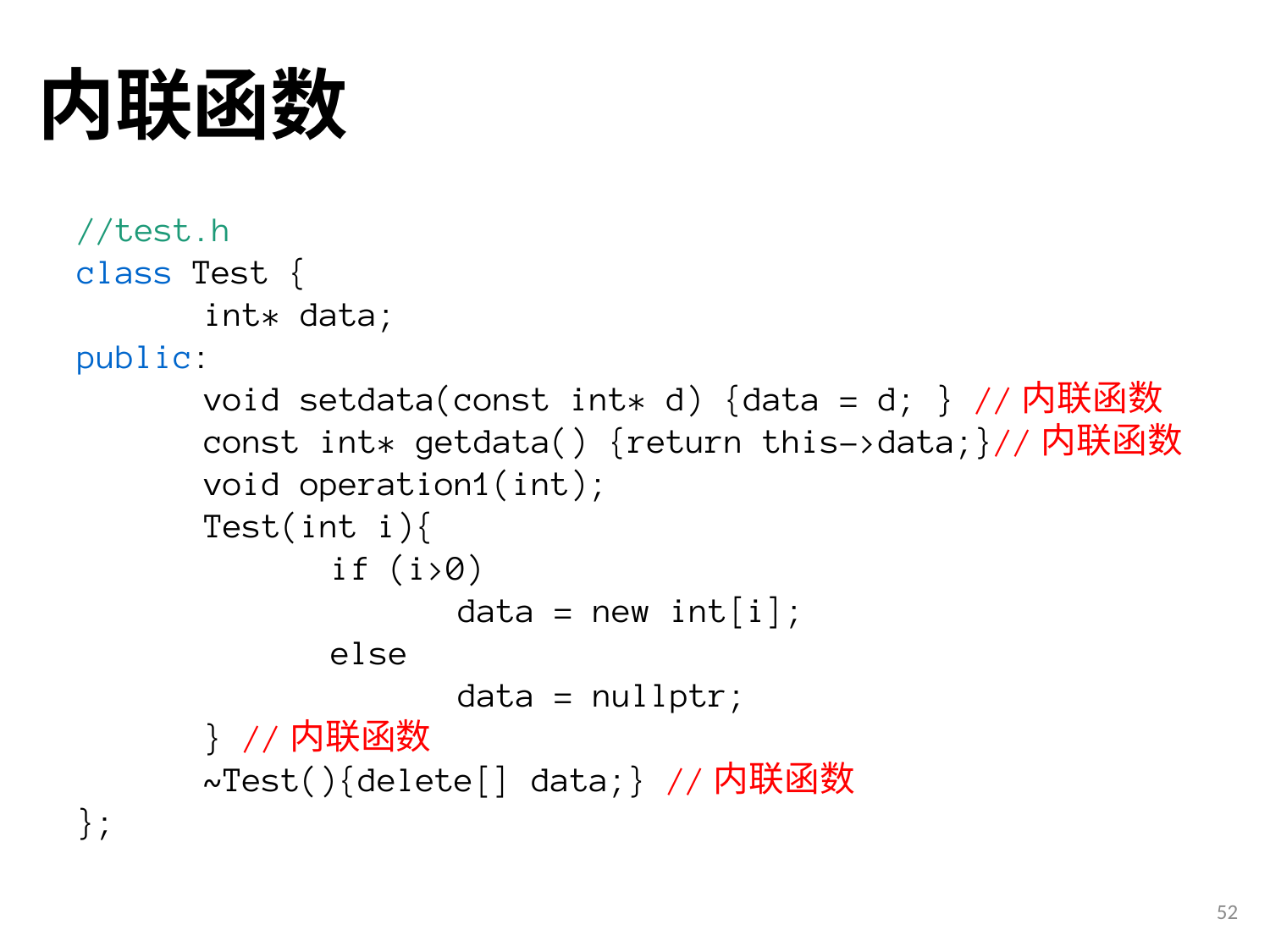

# 内联函数
//test.h
class Test {
	int* data;
public:
	void setdata(const int* d) {data = d; } //内联函数
	const int* getdata() {return this->data;}//内联函数
	void operation1(int);
	Test(int i){
		if (i>0)
			data = new int[i];
		else
			data = nullptr;
 	} //内联函数
	~Test(){delete[] data;} //内联函数
};
52